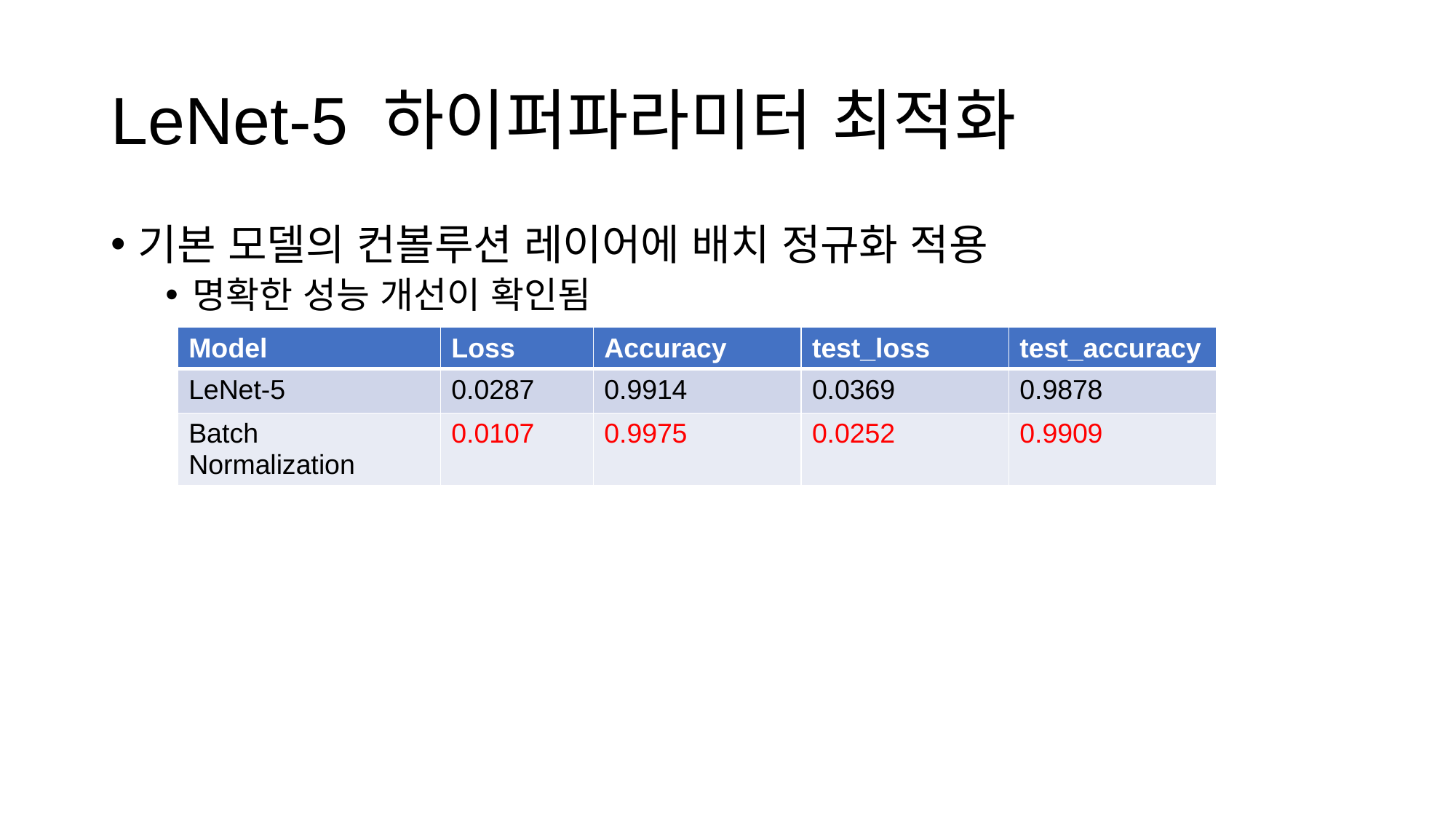

# LeNet-5 하이퍼파라미터 최적화
기본 모델의 컨볼루션 레이어에 배치 정규화 적용
명확한 성능 개선이 확인됨

| Model | Loss | Accuracy | test\_loss | test\_accuracy |
| --- | --- | --- | --- | --- |
| LeNet-5 | 0.0287 | 0.9914 | 0.0369 | 0.9878 |
| Batch Normalization | 0.0107 | 0.9975 | 0.0252 | 0.9909 |